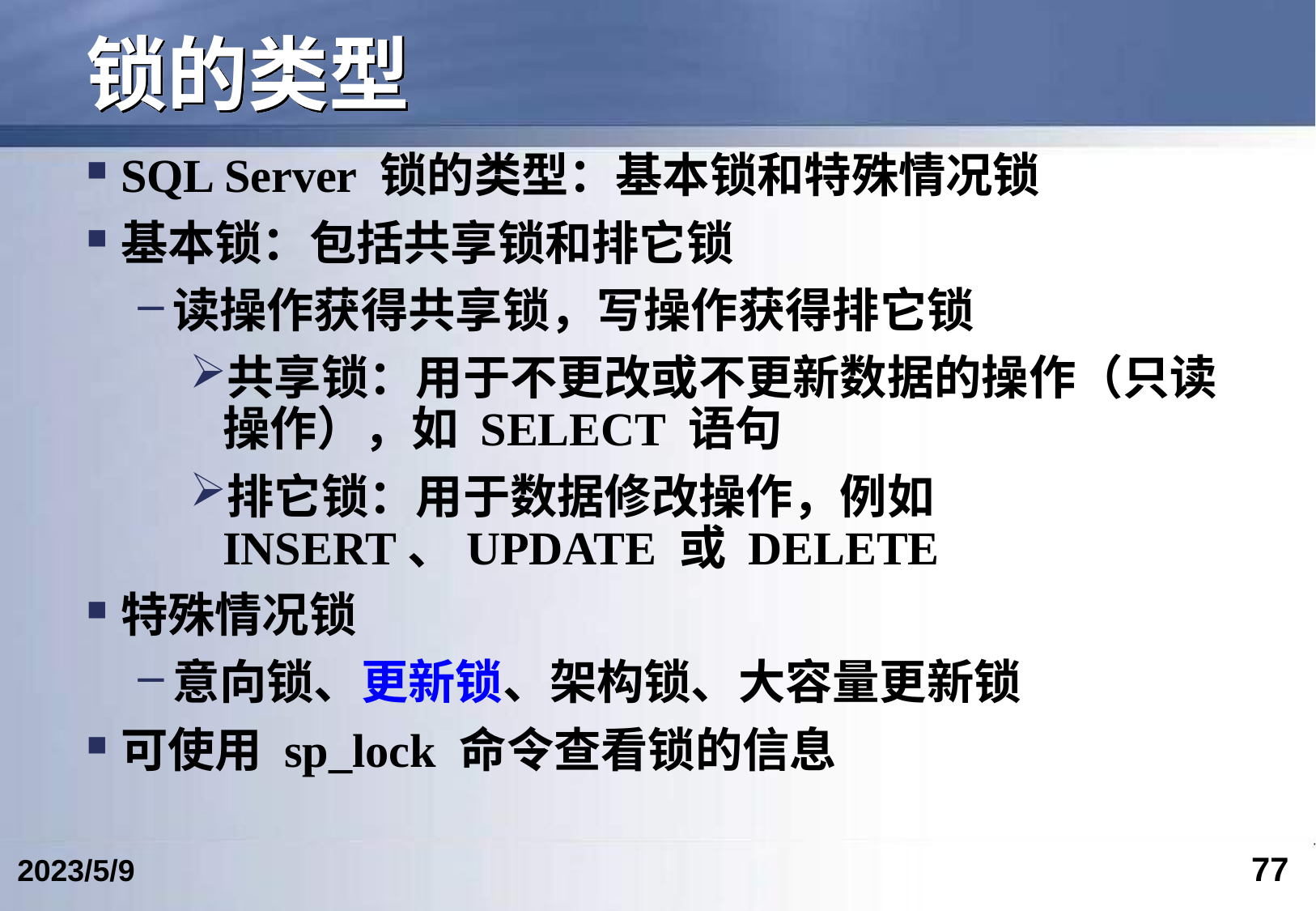

# 锁的类型
SQL Server 锁的类型：基本锁和特殊情况锁
基本锁：包括共享锁和排它锁
读操作获得共享锁，写操作获得排它锁
共享锁：用于不更改或不更新数据的操作（只读操作），如 SELECT 语句
排它锁：用于数据修改操作，例如 INSERT、UPDATE 或 DELETE
特殊情况锁
意向锁、更新锁、架构锁、大容量更新锁
可使用 sp_lock 命令查看锁的信息
77
2023/5/9